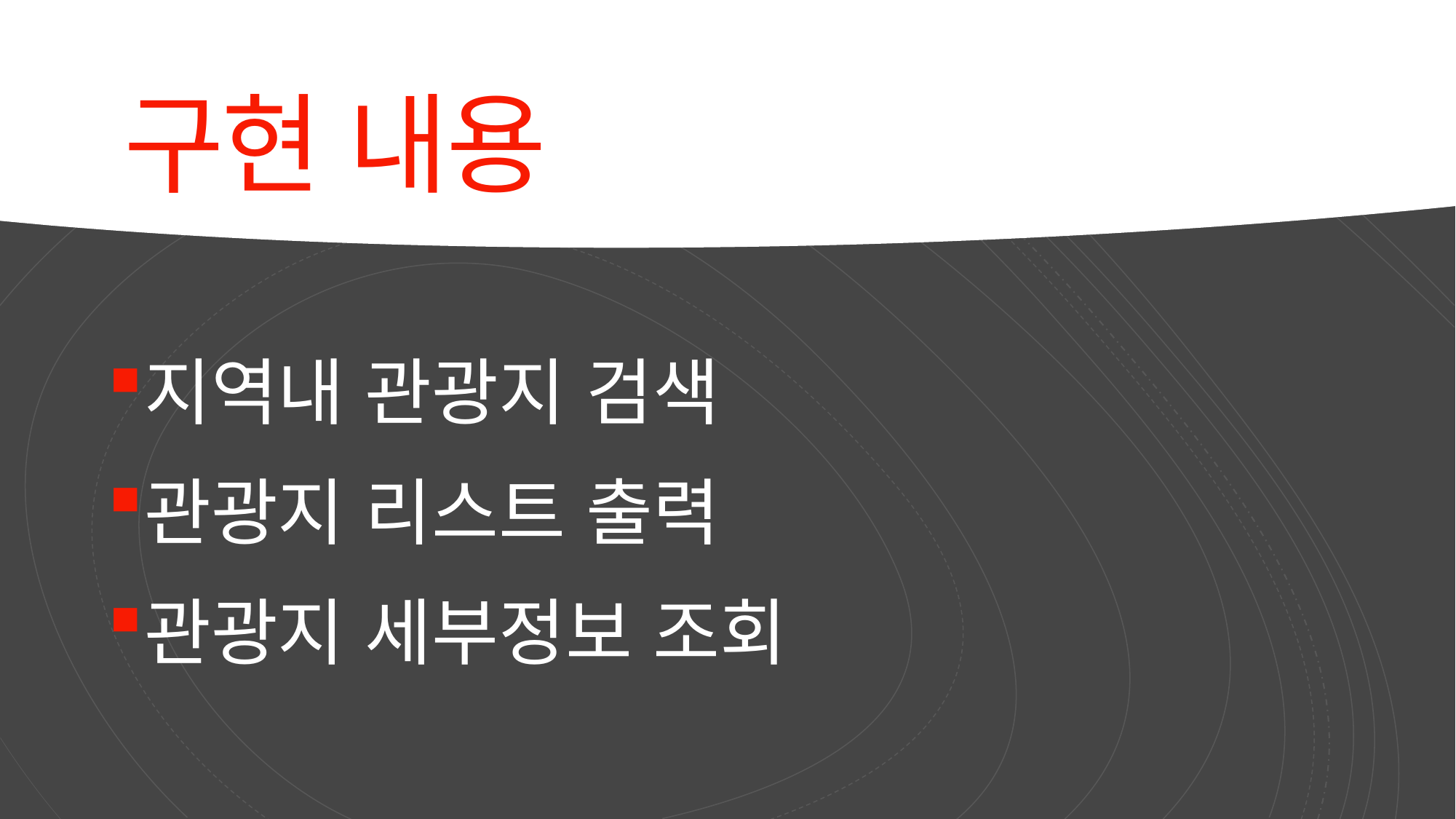

# 구현 내용
지역내 관광지 검색
관광지 리스트 출력
관광지 세부정보 조회